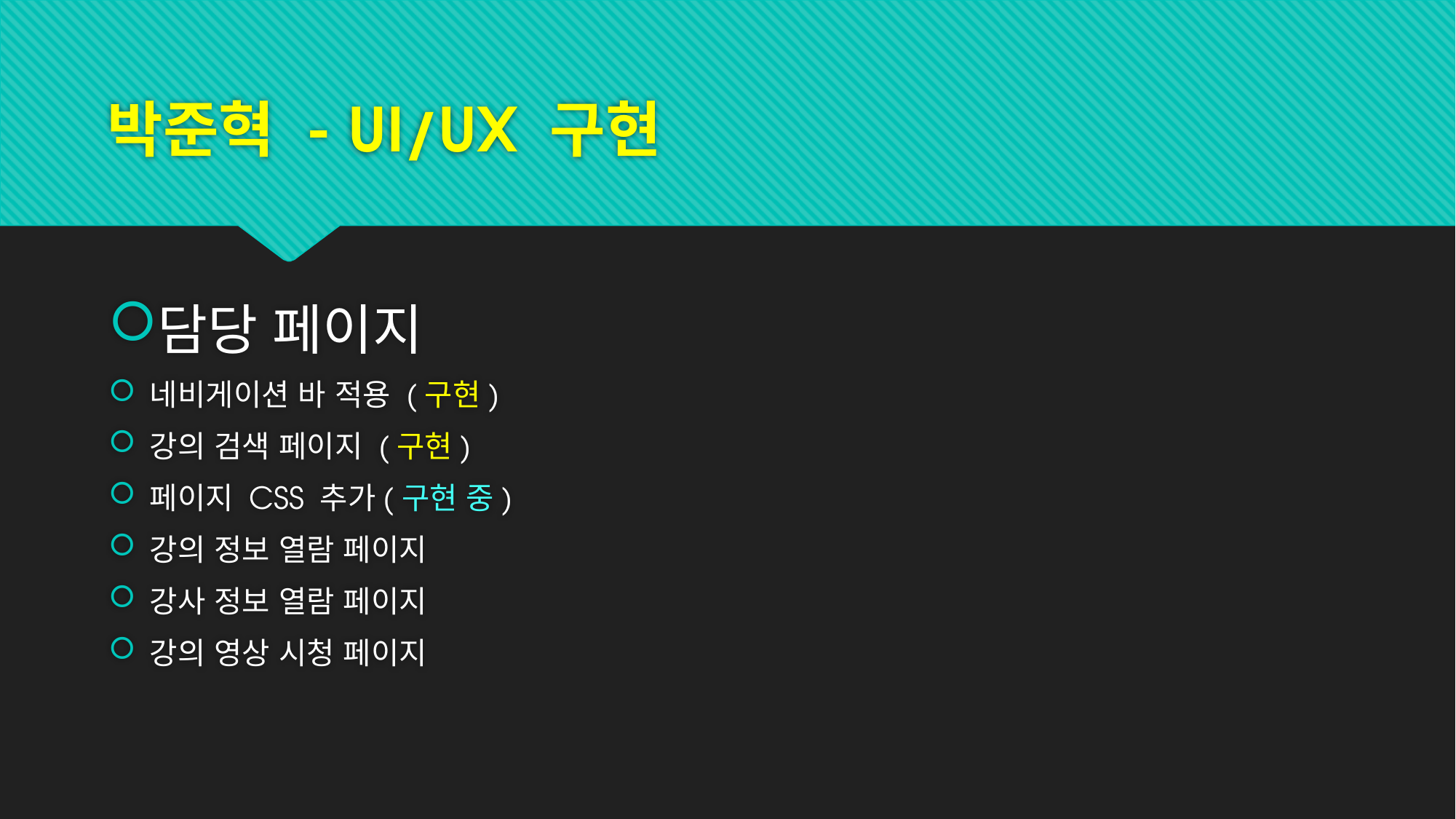

# 박준혁 - UI/UX 구현
담당 페이지
네비게이션 바 적용 (구현)
강의 검색 페이지 (구현)
페이지 CSS 추가(구현 중)
강의 정보 열람 페이지
강사 정보 열람 페이지
강의 영상 시청 페이지